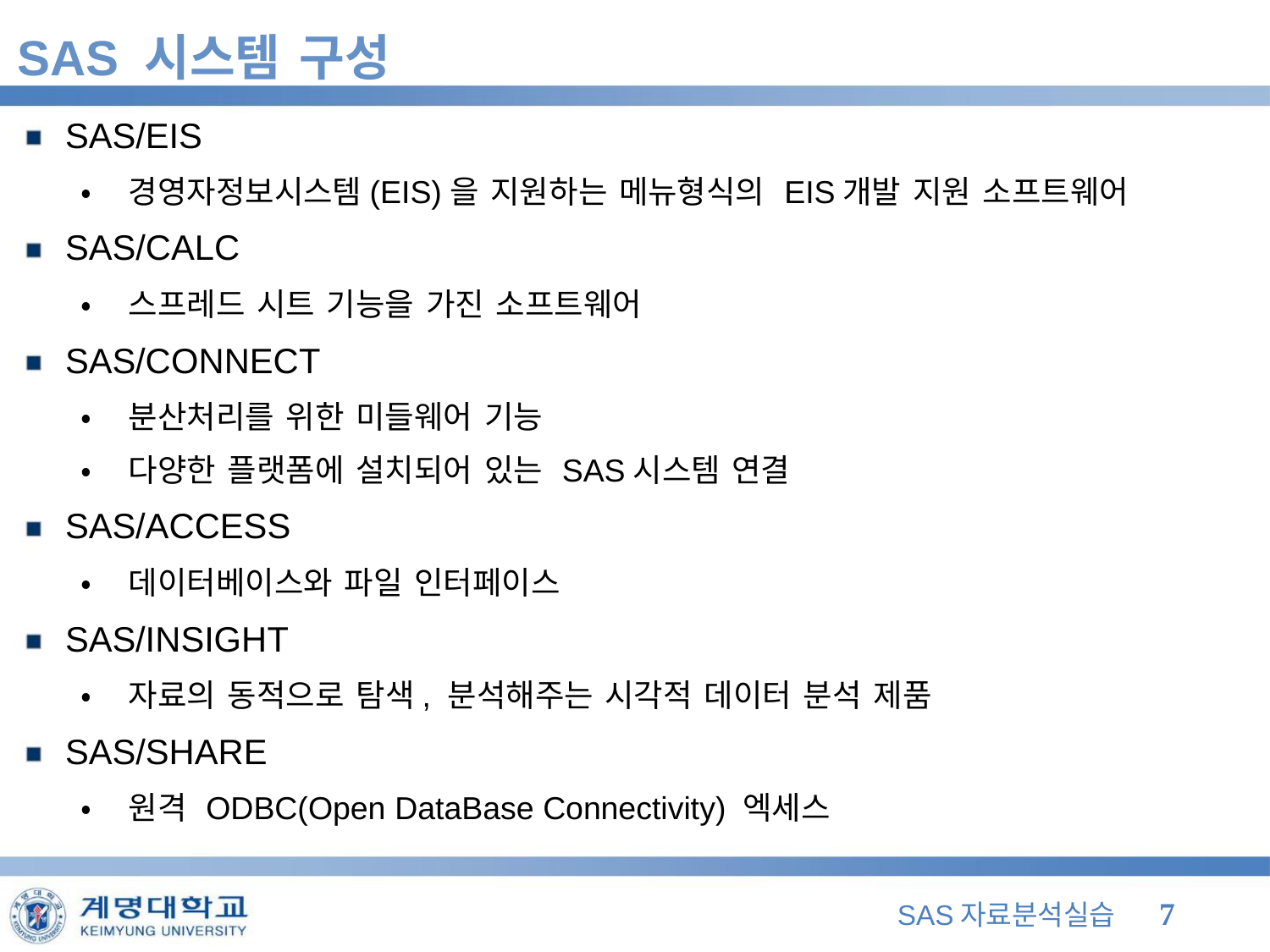

SAS 시스템 구성
SAS/EIS
• 경영자정보시스템(EIS)을 지원하는 메뉴형식의 EIS개발 지원 소프트웨어
SAS/CALC
• 스프레드 시트 기능을 가진 소프트웨어
SAS/CONNECT
• 분산처리를 위한 미들웨어 기능
• 다양한 플랫폼에 설치되어 있는 SAS시스템 연결
SAS/ACCESS
• 데이터베이스와 파일 인터페이스
SAS/INSIGHT
• 자료의 동적으로 탐색, 분석해주는 시각적 데이터 분석 제품
SAS/SHARE
• 원격 ODBC(Open DataBase Connectivity) 엑세스
SAS자료분석실습 7